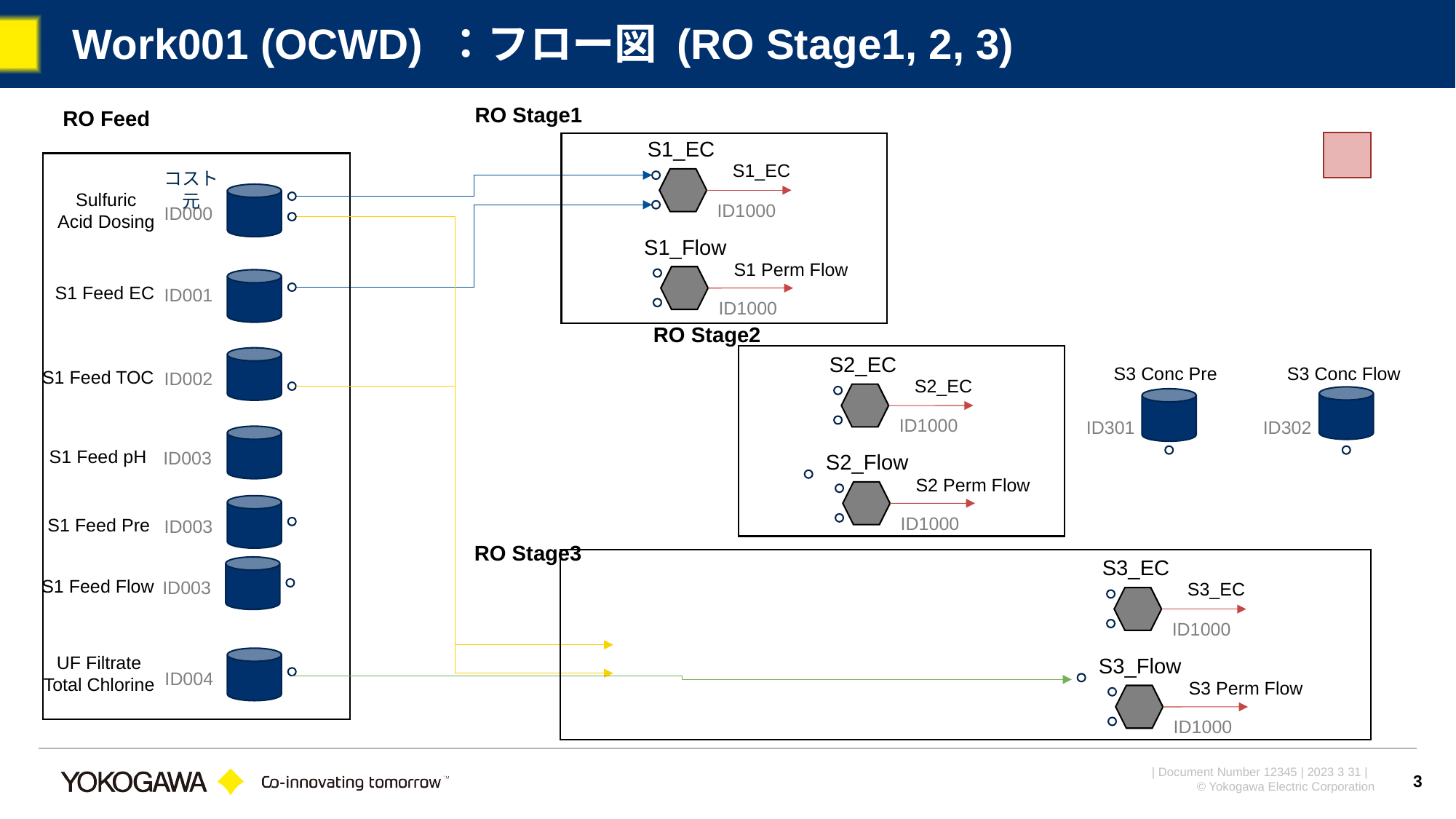

# Work001 (OCWD) ：フロー図 (RO Stage1, 2, 3)
RO Stage1
RO Feed
S1_EC

S1_EC
コスト元

Sulfuric Acid Dosing

ID1000
ID000

S1_Flow
S1 Perm Flow

S1 Feed EC
ID001

ID1000

RO Stage2
S2_EC

S3 Conc Pre
S3 Conc Flow
S1 Feed TOC
ID002
S2_EC

ID1000
ID301
ID302

S1 Feed pH
ID003
S2_Flow

S2 Perm Flow

ID1000
S1 Feed Pre
ID003

RO Stage3
S3_EC

S1 Feed Flow
ID003
S3_EC

ID1000

UF Filtrate Total Chlorine
S3_Flow

ID004

S3 Perm Flow

ID1000

3